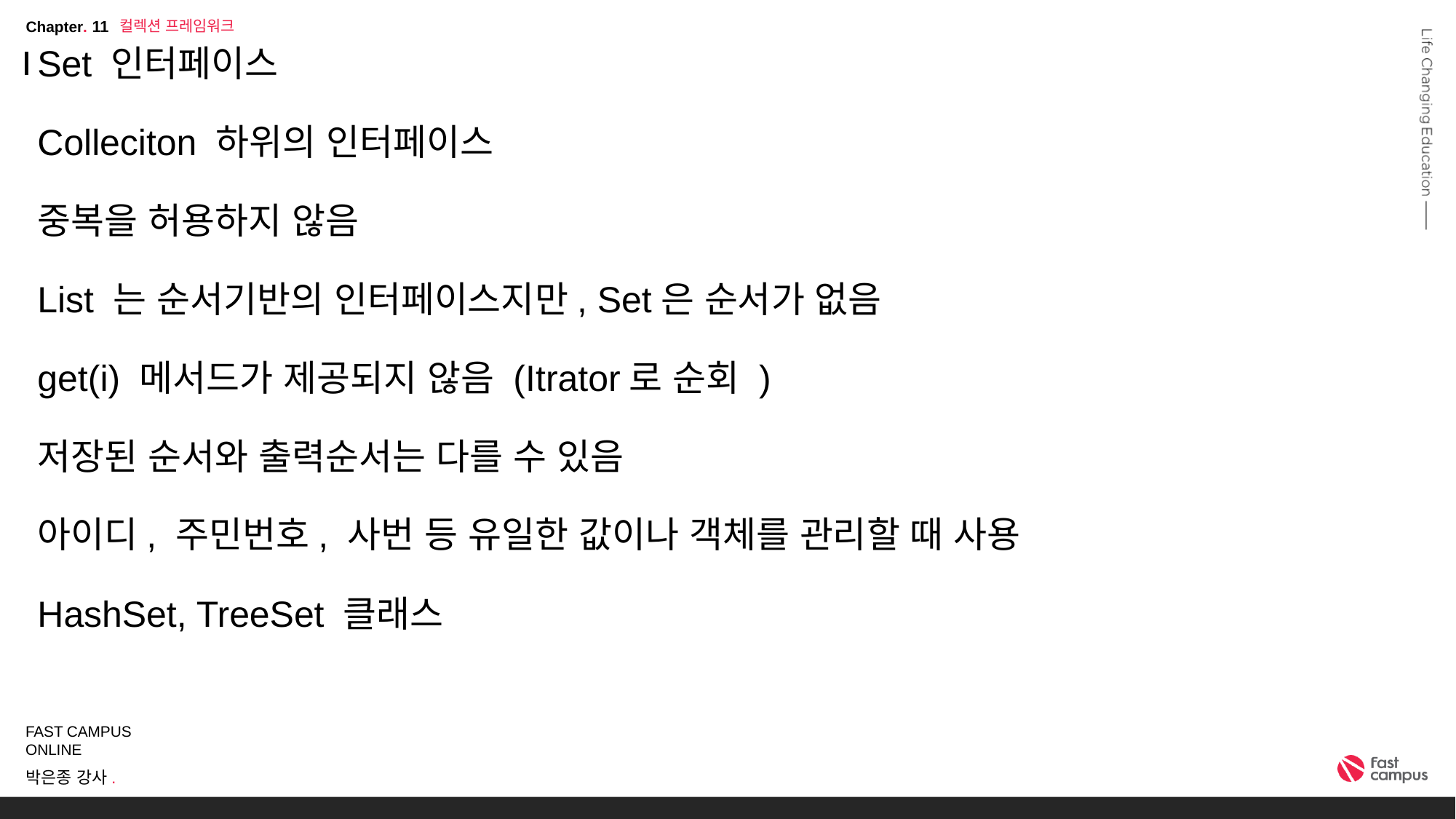

컬렉션 프레임워크
11
# Set 인터페이스 Colleciton 하위의 인터페이스 중복을 허용하지 않음 List 는 순서기반의 인터페이스지만, Set은 순서가 없음 get(i) 메서드가 제공되지 않음 (Itrator로 순회 ) 저장된 순서와 출력순서는 다를 수 있음 아이디, 주민번호, 사번 등 유일한 값이나 객체를 관리할 때 사용 HashSet, TreeSet 클래스